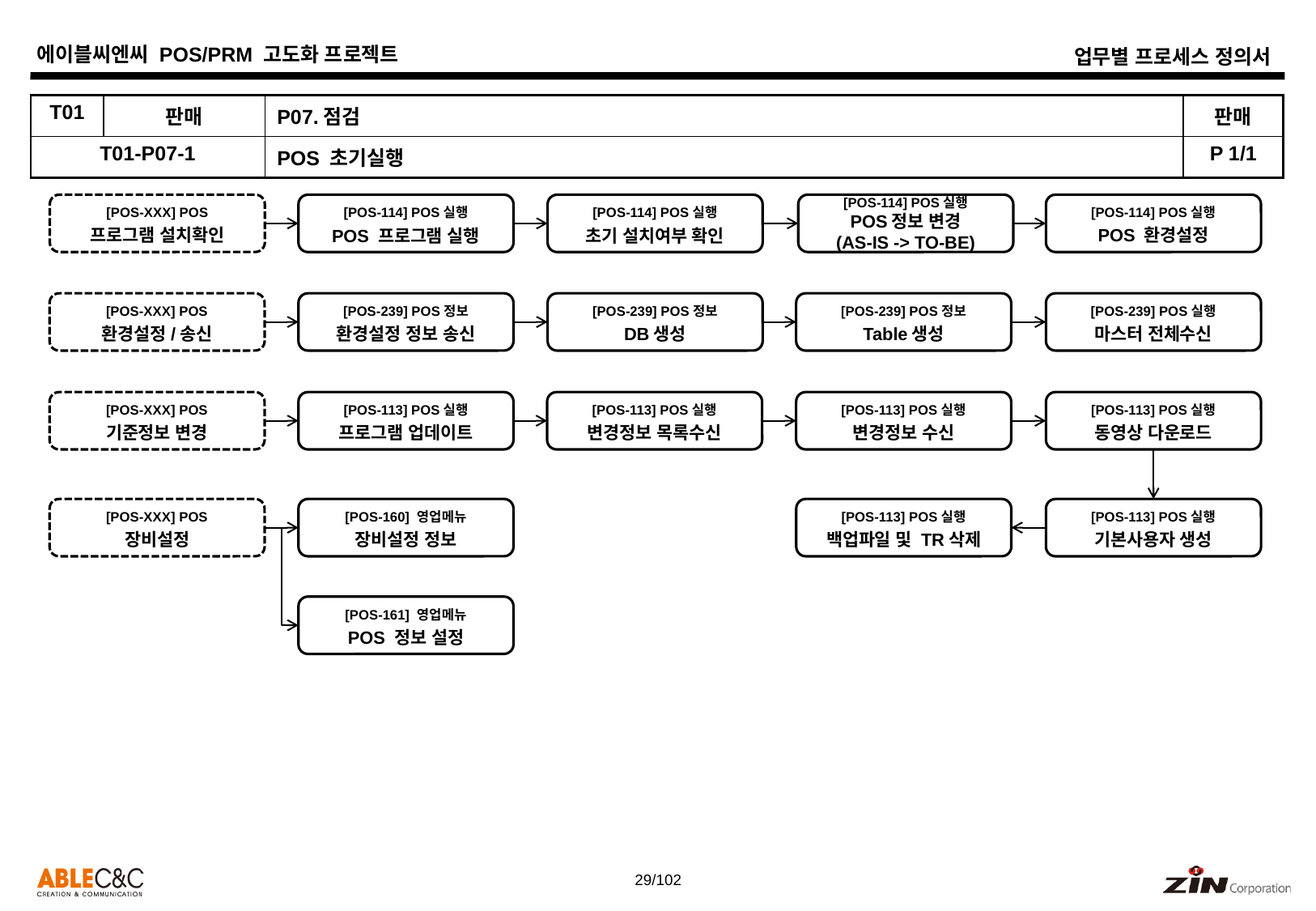

| T01 | 판매 | P07.점검 | 판매 |
| --- | --- | --- | --- |
| T01-P07-1 |  | POS 초기실행 | P 1/1 |
[POS-XXX] POS
프로그램 설치확인
[POS-114] POS실행
POS정보 변경
(AS-IS -> TO-BE)
[POS-114] POS실행
POS 환경설정
[POS-114] POS실행
POS 프로그램 실행
[POS-114] POS실행
초기 설치여부 확인
[POS-XXX] POS
환경설정/송신
[POS-239] POS정보
환경설정 정보 송신
[POS-239] POS정보
DB생성
[POS-239] POS정보
Table생성
[POS-239] POS실행
마스터 전체수신
[POS-XXX] POS
기준정보 변경
[POS-113] POS실행
프로그램 업데이트
[POS-113] POS실행
변경정보 목록수신
[POS-113] POS실행
변경정보 수신
[POS-113] POS실행
동영상 다운로드
[POS-XXX] POS
장비설정
[POS-160] 영업메뉴
장비설정 정보
[POS-113] POS실행
백업파일 및 TR삭제
[POS-113] POS실행
기본사용자 생성
[POS-161] 영업메뉴
POS 정보 설정